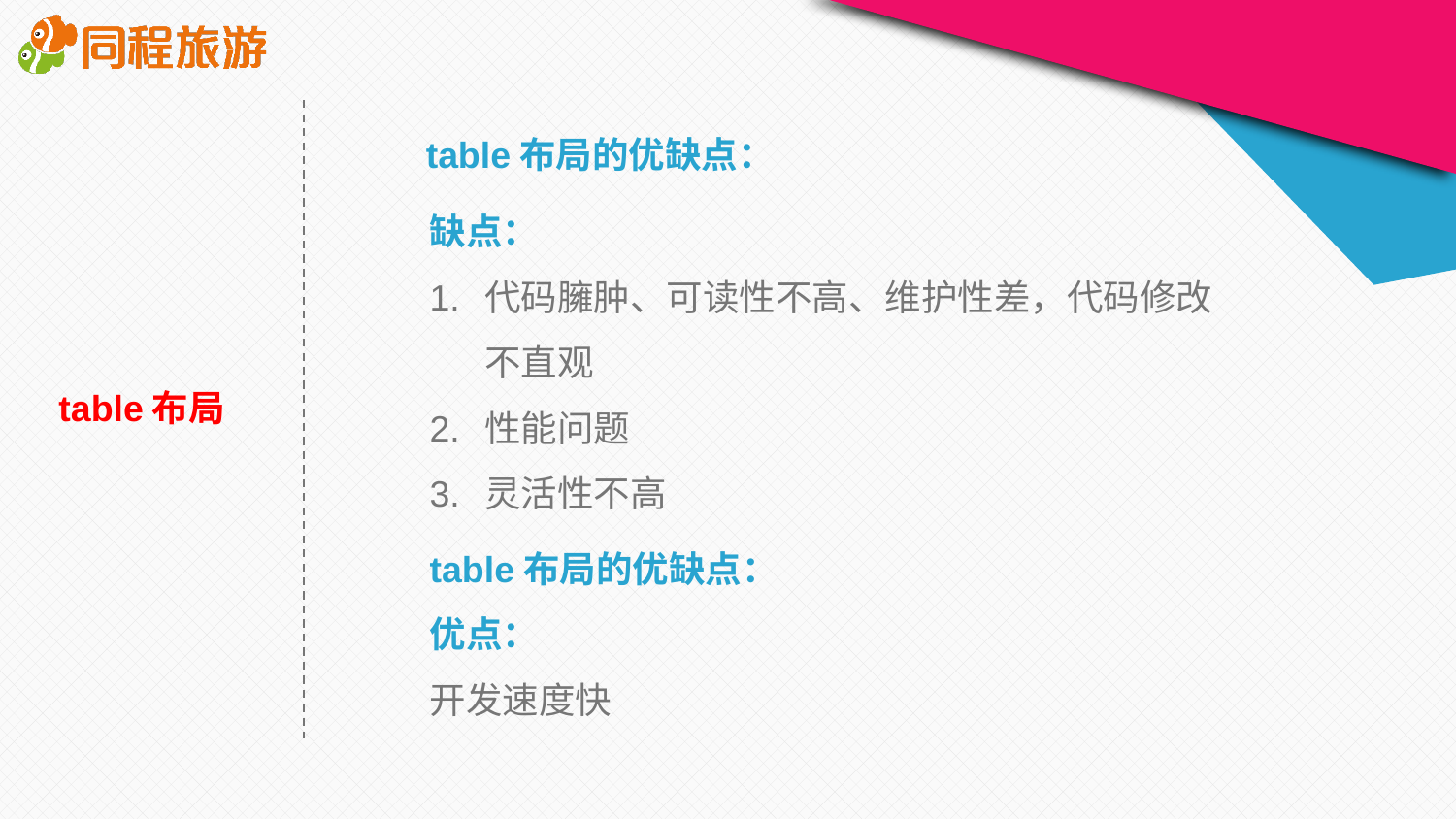

table布局的优缺点：
缺点：
代码臃肿、可读性不高、维护性差，代码修改不直观
性能问题
灵活性不高
table布局
table布局的优缺点：
优点：
开发速度快